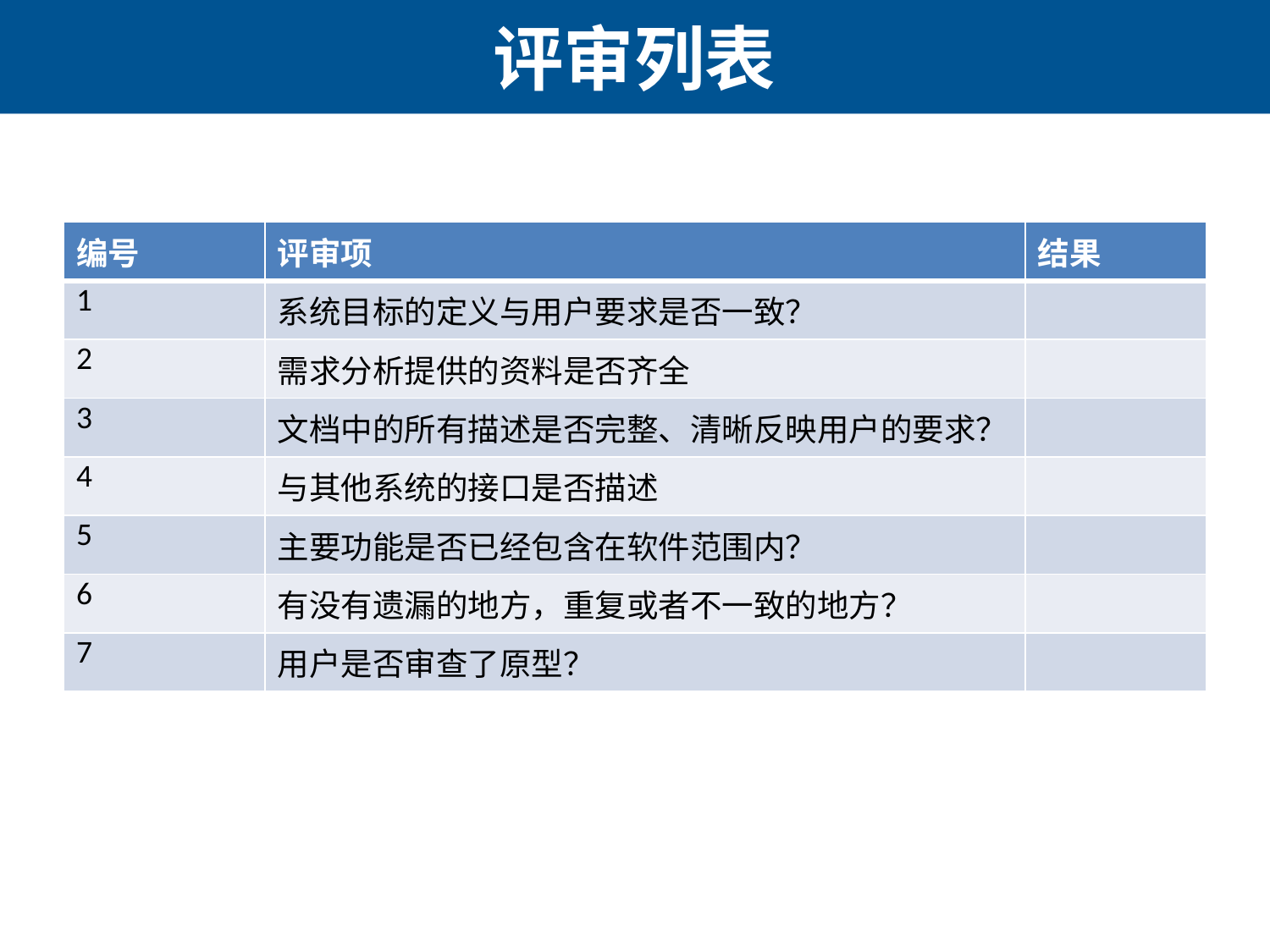

# 评审列表
| 编号 | 评审项 | 结果 |
| --- | --- | --- |
| 1 | 系统目标的定义与用户要求是否一致？ |  |
| 2 | 需求分析提供的资料是否齐全 |  |
| 3 | 文档中的所有描述是否完整、清晰反映用户的要求？ |  |
| 4 | 与其他系统的接口是否描述 |  |
| 5 | 主要功能是否已经包含在软件范围内？ |  |
| 6 | 有没有遗漏的地方，重复或者不一致的地方？ |  |
| 7 | 用户是否审查了原型？ |  |